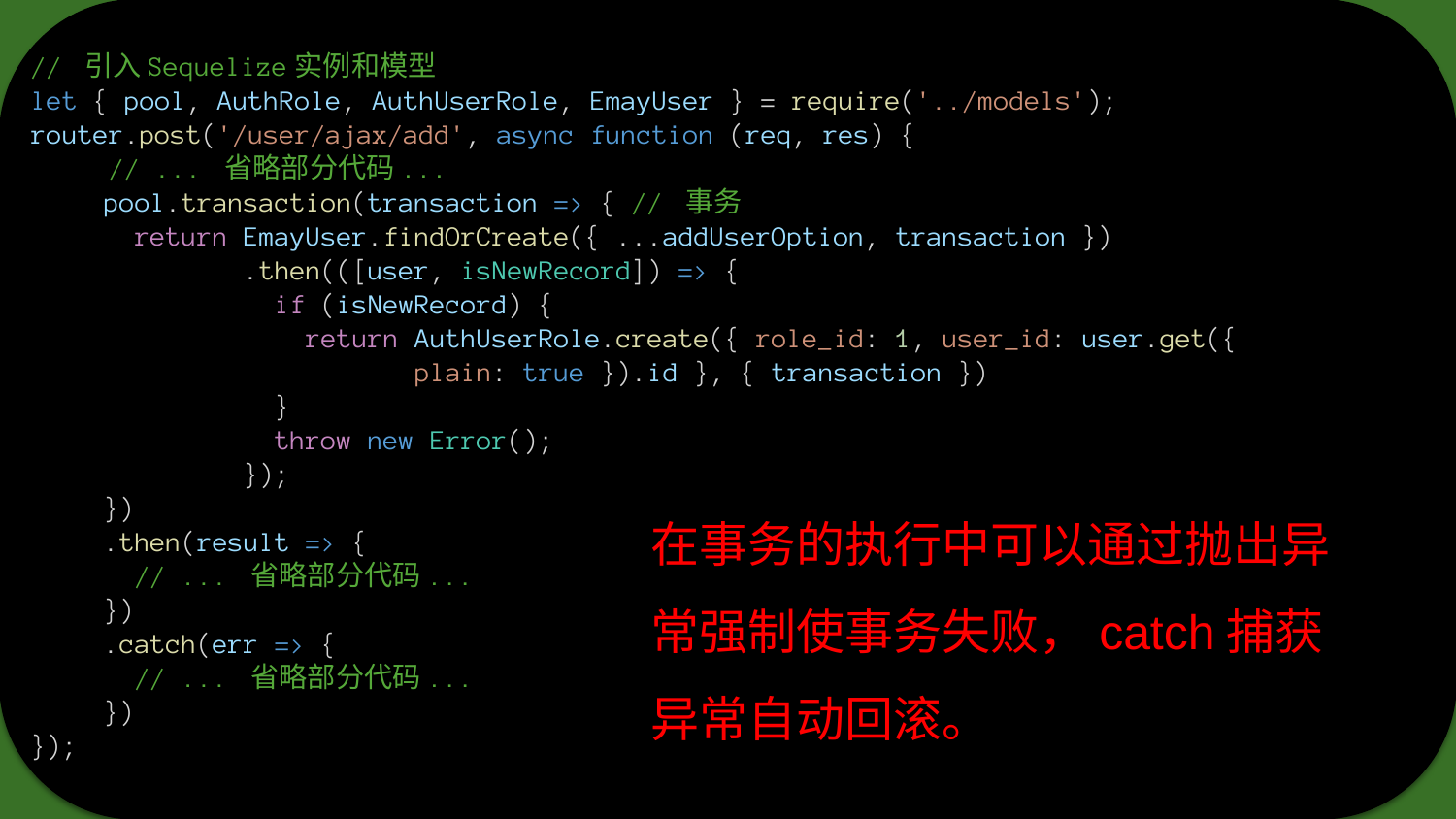

// 引入Sequelize实例和模型
let { pool, AuthRole, AuthUserRole, EmayUser } = require('../models');
router.post('/user/ajax/add', async function (req, res) {
     // ... 省略部分代码...
pool.transaction(transaction => { // 事务
  return EmayUser.findOrCreate({ ...addUserOption, transaction })
         .then(([user, isNewRecord]) => {
           if (isNewRecord) {
             return AuthUserRole.create({ role_id: 1, user_id: user.get({
                    plain: true }).id }, { transaction })
           }
           throw new Error();
         });
})
.then(result => {
  // ... 省略部分代码...
})
.catch(err => {
  // ... 省略部分代码...
})
});
在事务的执行中可以通过抛出异常强制使事务失败，catch捕获异常自动回滚。